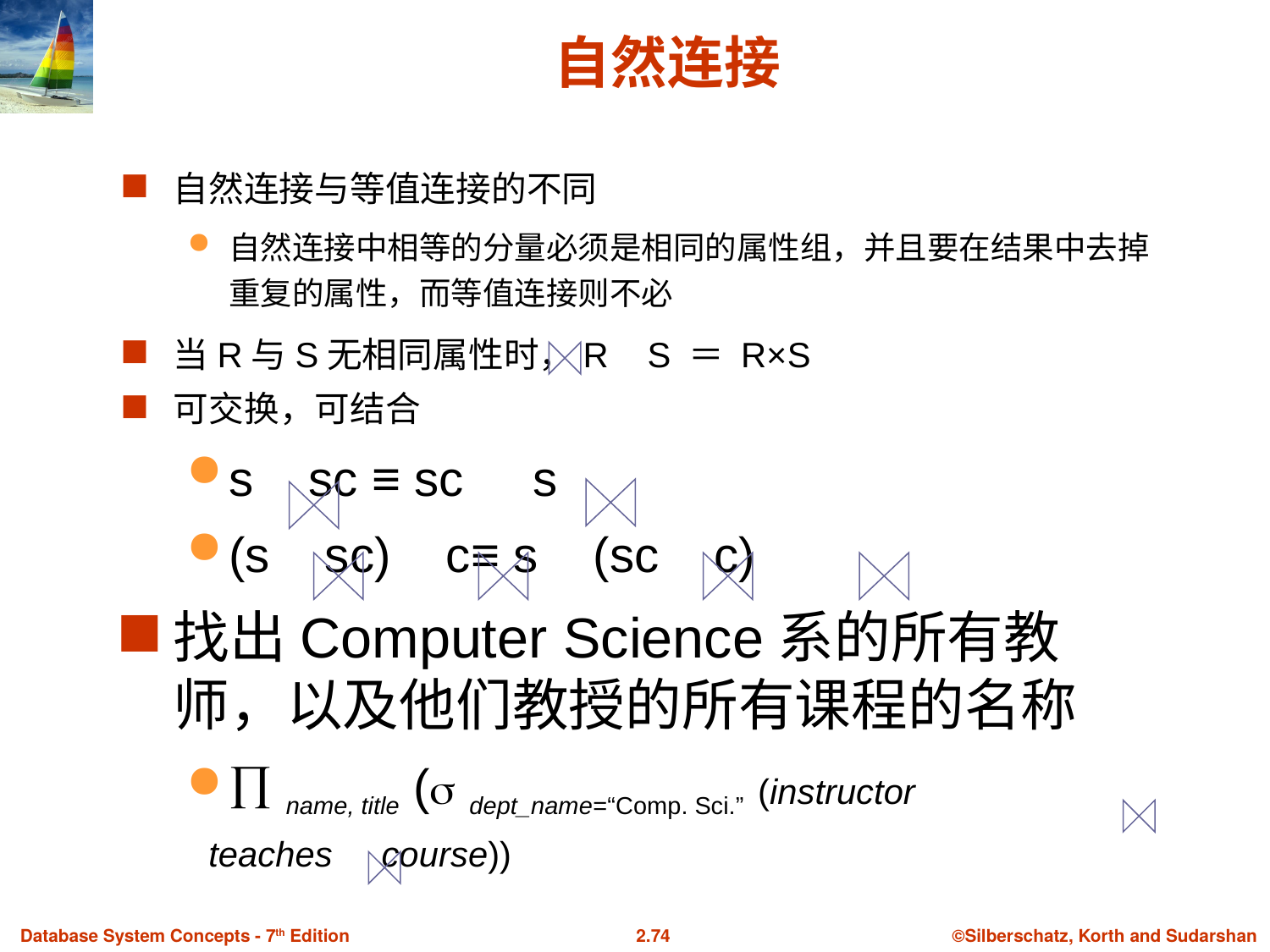

# 自然连接
自然连接与等值连接的不同
自然连接中相等的分量必须是相同的属性组，并且要在结果中去掉重复的属性，而等值连接则不必
当R与S无相同属性时，R    S ＝ R×S
可交换，可结合
s    sc ≡ sc     s
(s    sc)    c≡ s    (sc    c)
找出Computer Science系的所有教师，以及他们教授的所有课程的名称
∏ name, title (σ dept_name=“Comp. Sci.” (instructor
  teaches     course))